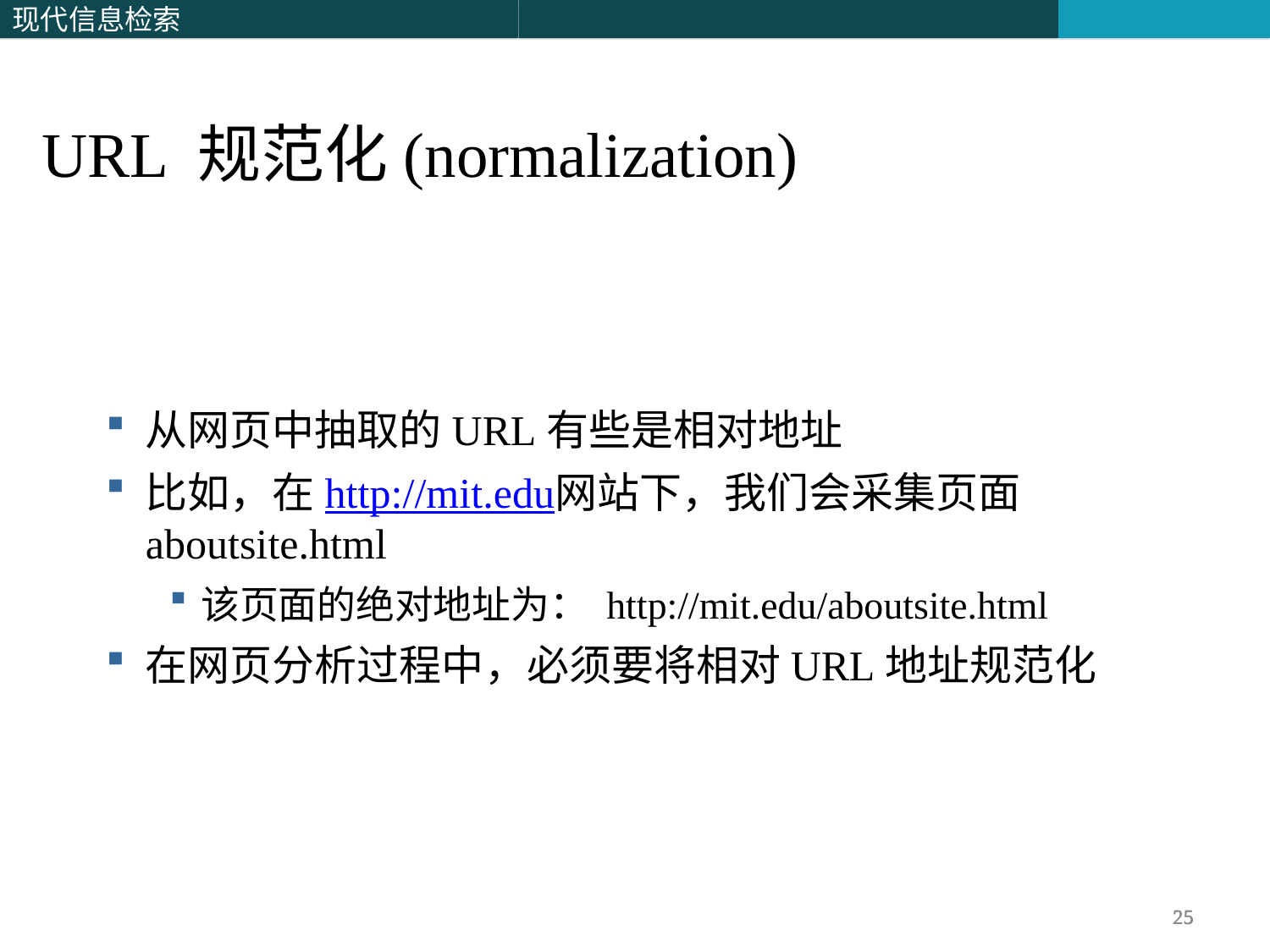

URL 规范化(normalization)
从网页中抽取的URL有些是相对地址
比如，在http://mit.edu网站下，我们会采集页面aboutsite.html
该页面的绝对地址为： http://mit.edu/aboutsite.html
在网页分析过程中，必须要将相对URL地址规范化

25
25